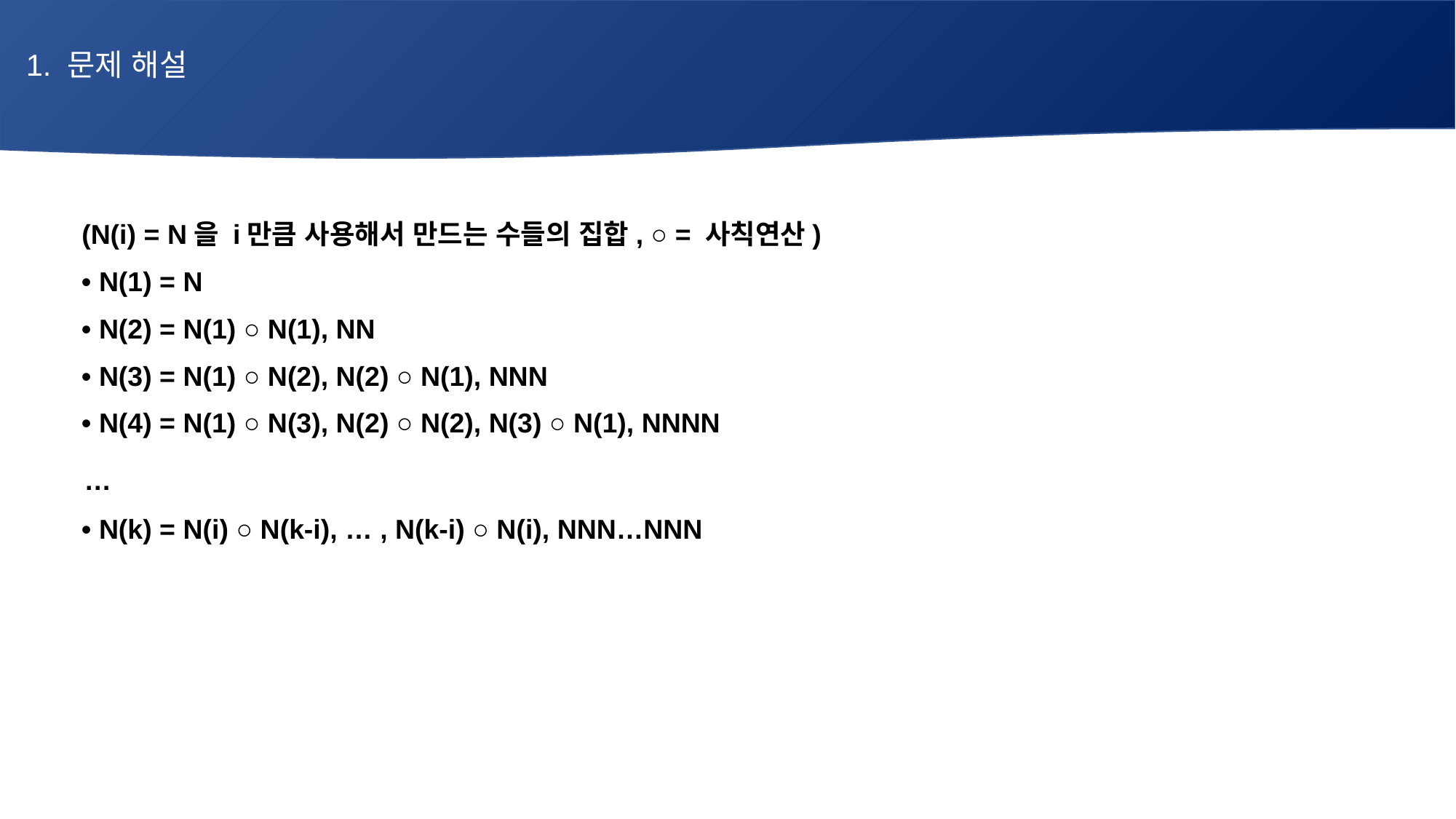

1. 문제 해설
# 매주 1 과제 LV2
  (N(i) = N을 i만큼 사용해서 만드는 수들의 집합, ○ = 사칙연산)
  • N(1) = N
  • N(2) = N(1) ○ N(1), NN
  • N(3) = N(1) ○ N(2), N(2) ○ N(1), NNN
  • N(4) = N(1) ○ N(3), N(2) ○ N(2), N(3) ○ N(1), NNNN
  …
  • N(k) = N(i) ○ N(k-i), … , N(k-i) ○ N(i), NNN…NNN